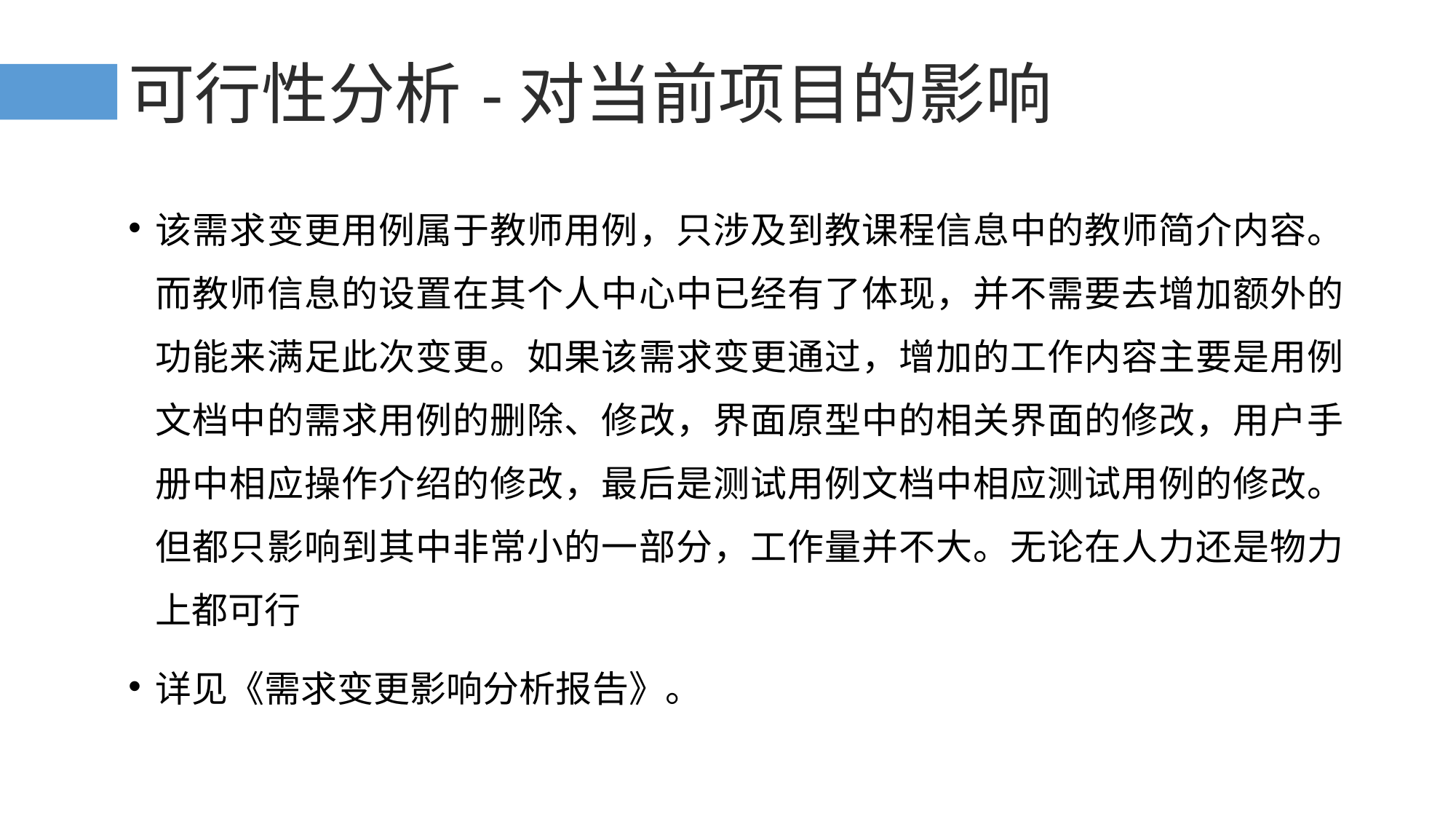

# 可行性分析-对当前项目的影响
该需求变更用例属于教师用例，只涉及到教课程信息中的教师简介内容。而教师信息的设置在其个人中心中已经有了体现，并不需要去增加额外的功能来满足此次变更。如果该需求变更通过，增加的工作内容主要是用例文档中的需求用例的删除、修改，界面原型中的相关界面的修改，用户手册中相应操作介绍的修改，最后是测试用例文档中相应测试用例的修改。但都只影响到其中非常小的一部分，工作量并不大。无论在人力还是物力上都可行
详见《需求变更影响分析报告》。